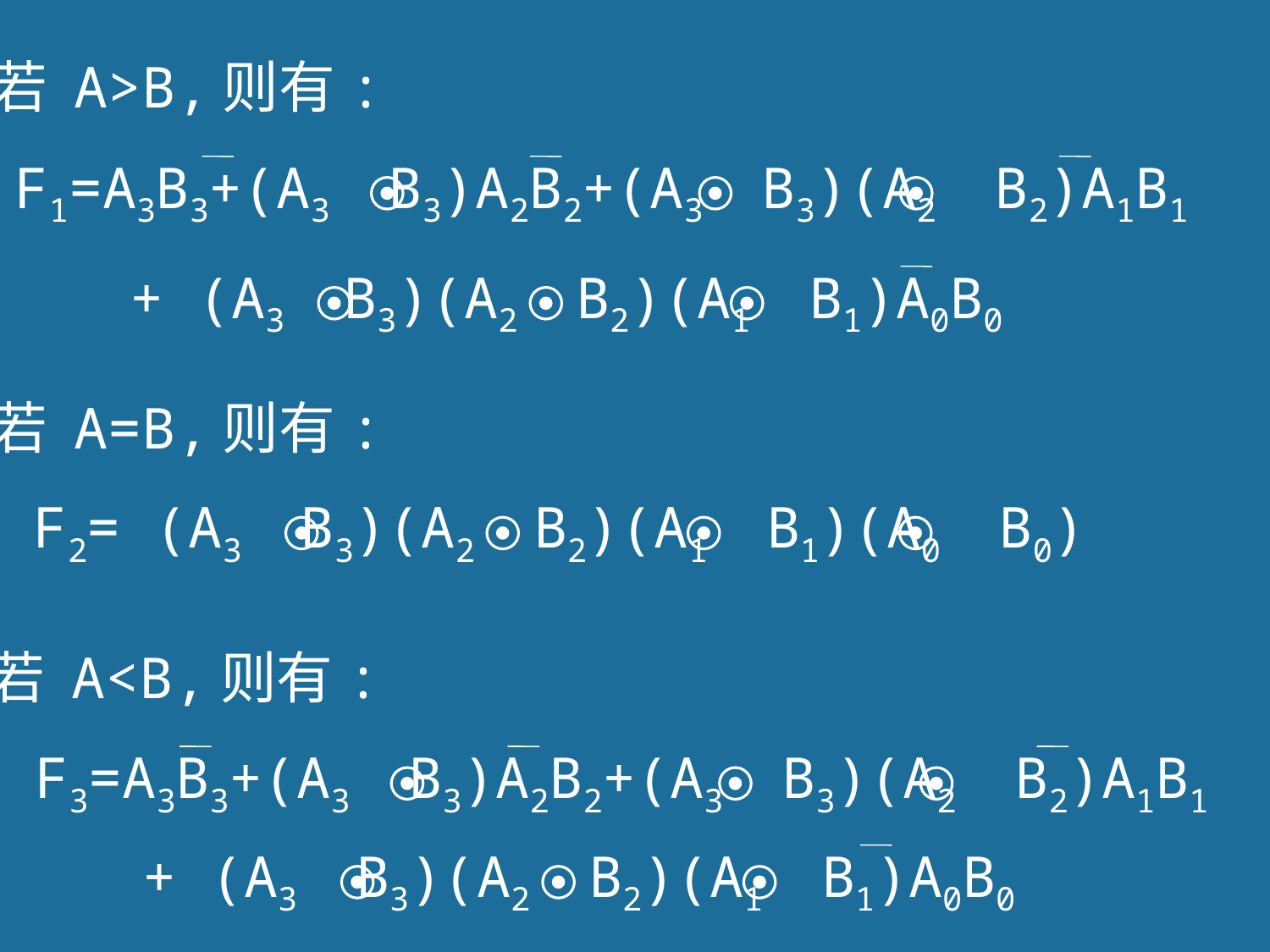

若 A>B,则有:
F1=A3B3+(A3   B3)A2B2+(A3   B3)(A2   B2)A1B1

+ (A3   B3)(A2   B2)(A1   B1)A0B0

若 A=B,则有:
F2= (A3   B3)(A2   B2)(A1   B1)(A0   B0)

若 A<B,则有:
F3=A3B3+(A3   B3)A2B2+(A3   B3)(A2   B2)A1B1

+ (A3   B3)(A2   B2)(A1   B1)A0B0

77